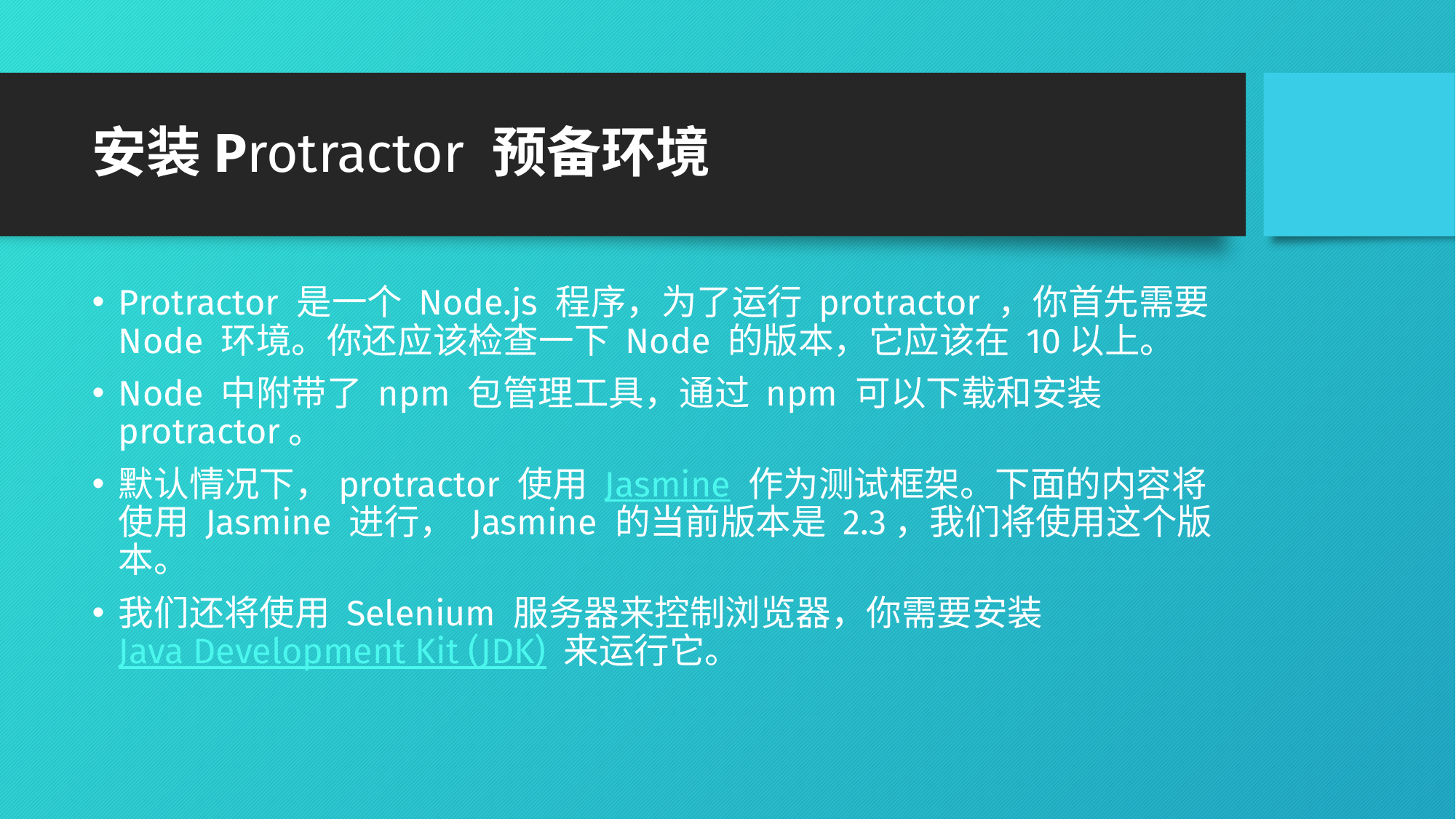

# 安装Protractor 预备环境
Protractor 是一个 Node.js 程序，为了运行 protractor ，你首先需要 Node 环境。你还应该检查一下 Node 的版本，它应该在 10以上。
Node 中附带了 npm 包管理工具，通过 npm 可以下载和安装 protractor。
默认情况下，protractor 使用 Jasmine 作为测试框架。下面的内容将使用 Jasmine 进行， Jasmine 的当前版本是 2.3，我们将使用这个版本。
我们还将使用 Selenium 服务器来控制浏览器，你需要安装 Java Development Kit (JDK) 来运行它。